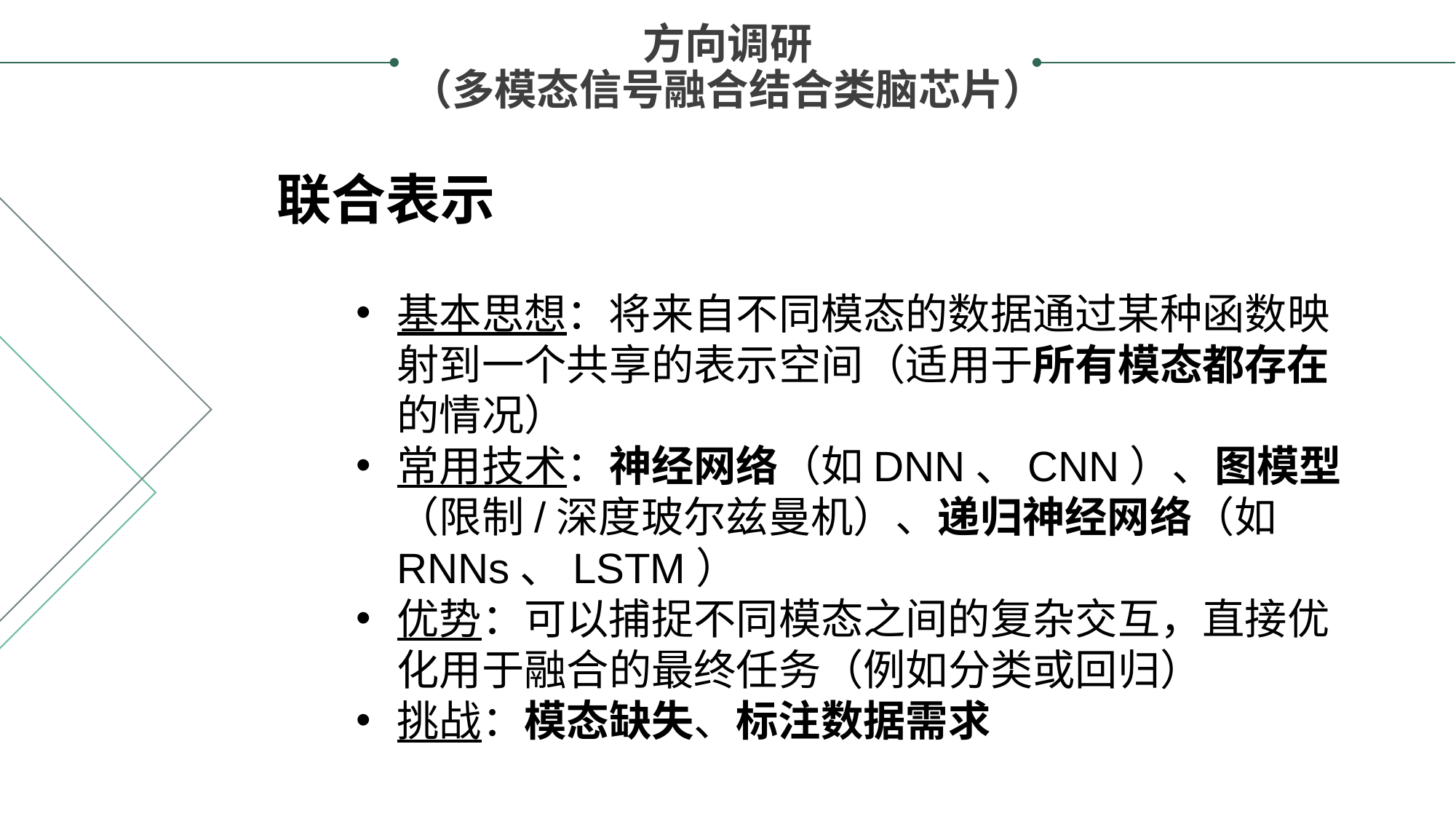

方向调研
（多模态信号融合结合类脑芯片）
联合表示

基本思想：将来自不同模态的数据通过某种函数映射到一个共享的表示空间（适用于所有模态都存在的情况）
常用技术：神经网络（如DNN、CNN）、图模型（限制/深度玻尔兹曼机）、递归神经网络（如RNNs、LSTM）
优势：可以捕捉不同模态之间的复杂交互，直接优化用于融合的最终任务（例如分类或回归）
挑战：模态缺失、标注数据需求